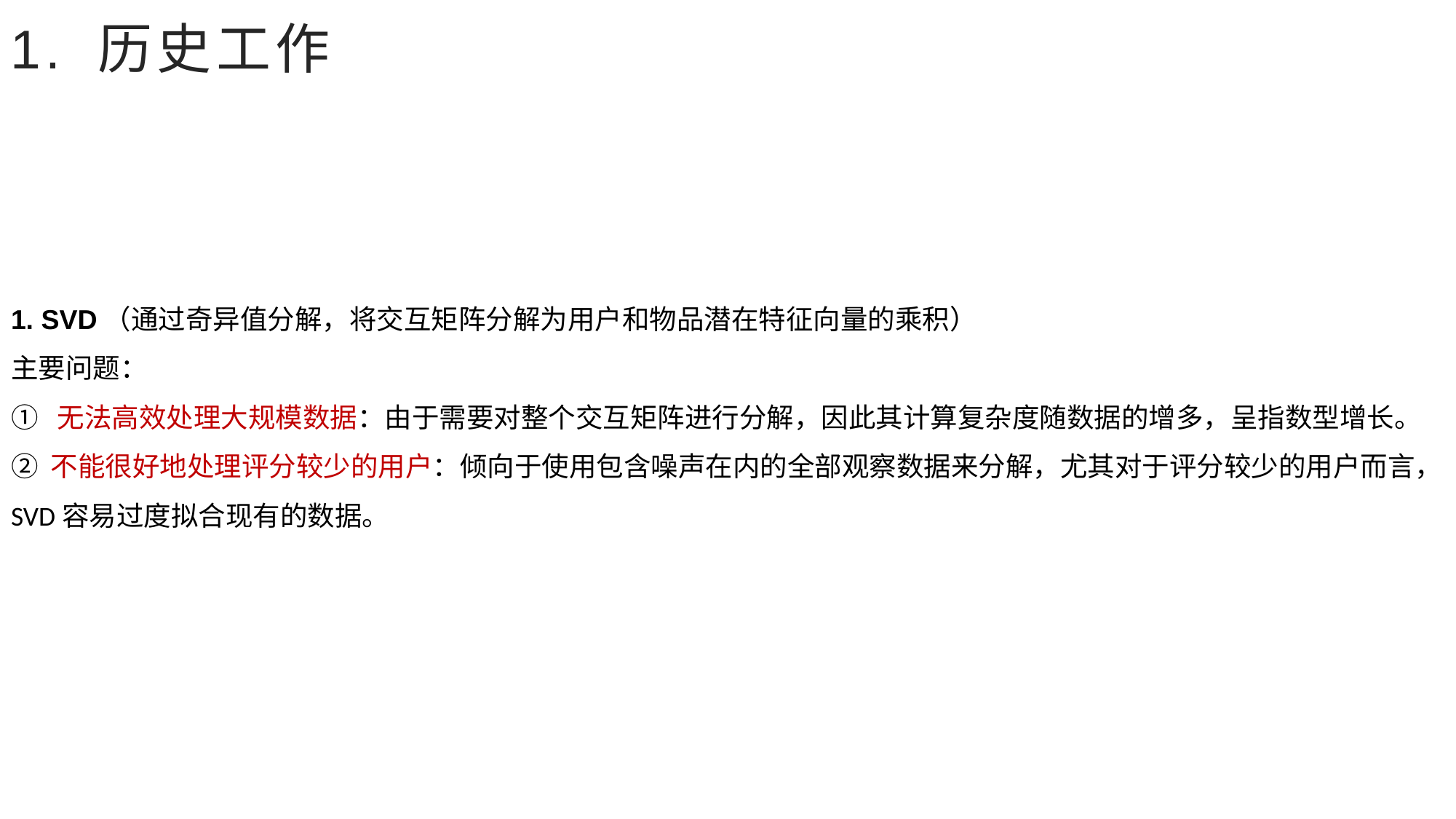

# 1. 历史工作
1. SVD（通过奇异值分解，将交互矩阵分解为用户和物品潜在特征向量的乘积）
主要问题：
①  无法高效处理大规模数据：由于需要对整个交互矩阵进行分解，因此其计算复杂度随数据的增多，呈指数型增长。
② 不能很好地处理评分较少的用户：倾向于使用包含噪声在内的全部观察数据来分解，尤其对于评分较少的用户而言，SVD容易过度拟合现有的数据。